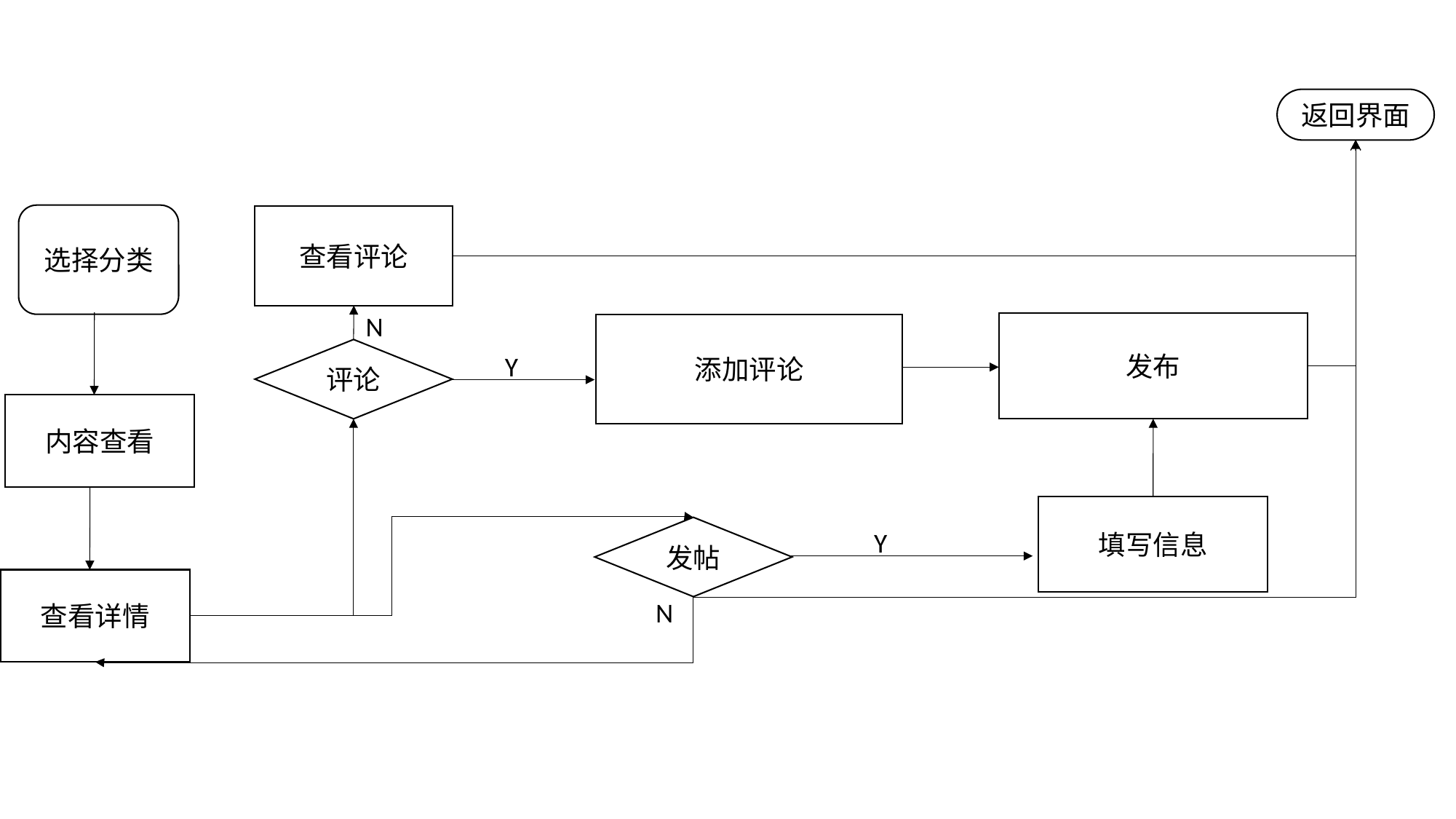

返回界面
选择分类
查看评论
N
内容查看
发布
添加评论
评论
Y
查看详情
填写信息
发帖
Y
N